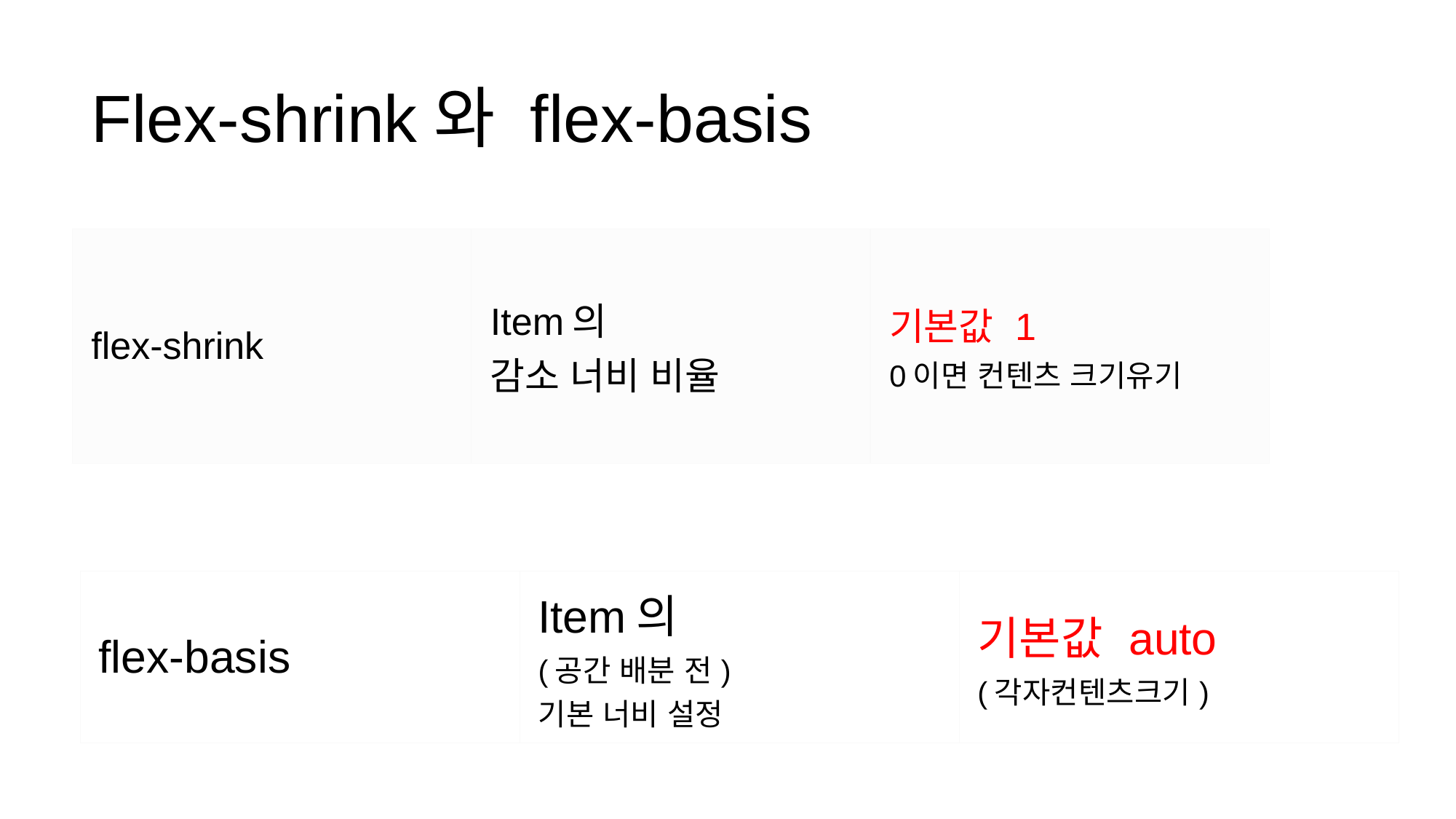

# Flex-shrink와 flex-basis
| flex-shrink | Item의 감소 너비 비율 | 기본값 1 0이면 컨텐츠 크기유기 |
| --- | --- | --- |
| flex-basis | Item의 (공간 배분 전) 기본 너비 설정 | 기본값 auto (각자컨텐츠크기) |
| --- | --- | --- |